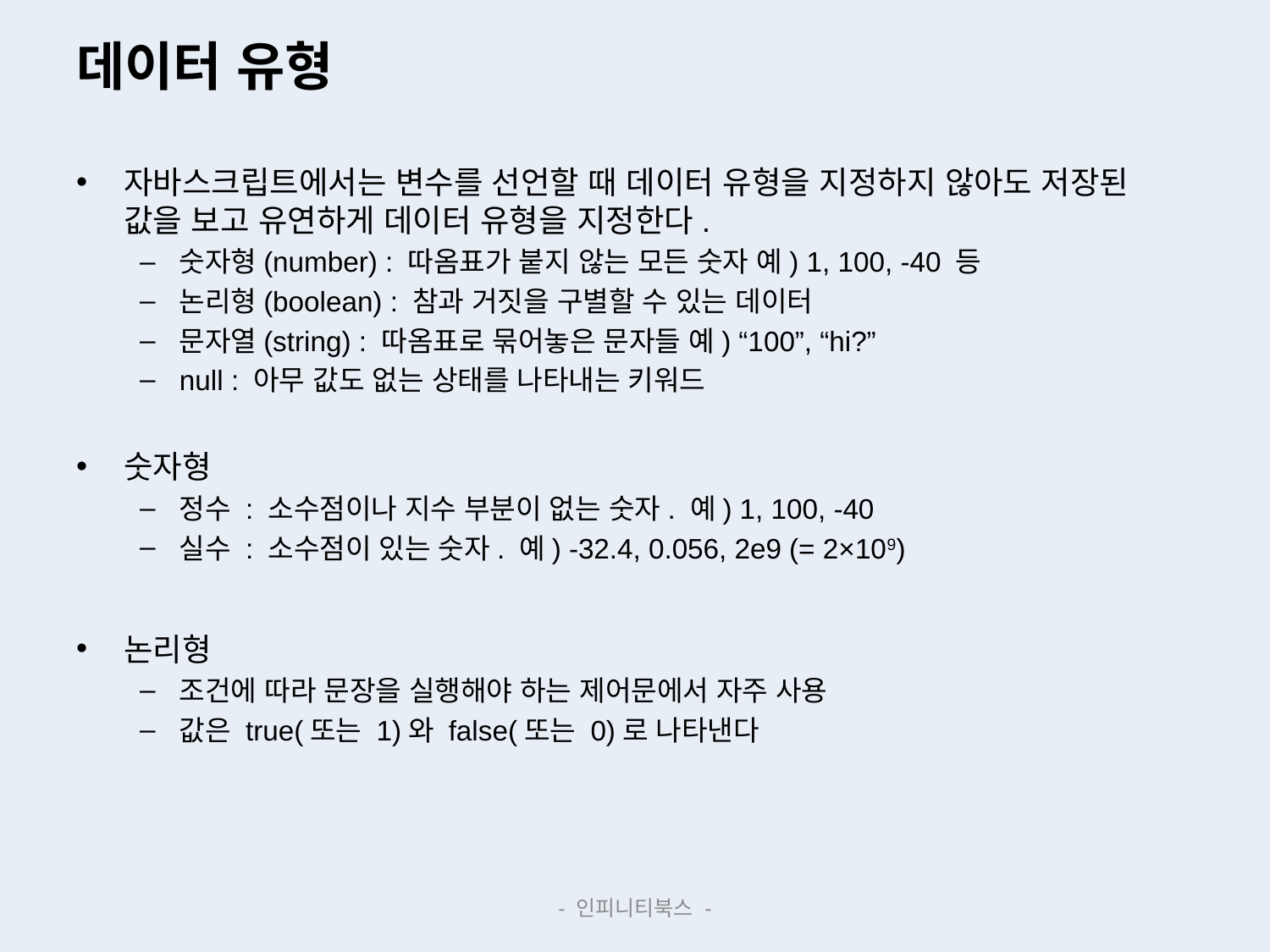

# 데이터 유형
자바스크립트에서는 변수를 선언할 때 데이터 유형을 지정하지 않아도 저장된 값을 보고 유연하게 데이터 유형을 지정한다.
숫자형(number) : 따옴표가 붙지 않는 모든 숫자 예) 1, 100, -40 등
논리형(boolean) : 참과 거짓을 구별할 수 있는 데이터
문자열(string) : 따옴표로 묶어놓은 문자들 예) “100”, “hi?”
null : 아무 값도 없는 상태를 나타내는 키워드

숫자형
정수 : 소수점이나 지수 부분이 없는 숫자. 예) 1, 100, -40
실수 : 소수점이 있는 숫자. 예) -32.4, 0.056, 2e9 (= 2×109)

논리형
조건에 따라 문장을 실행해야 하는 제어문에서 자주 사용
값은 true(또는 1)와 false(또는 0)로 나타낸다

- 인피니티북스 -
9